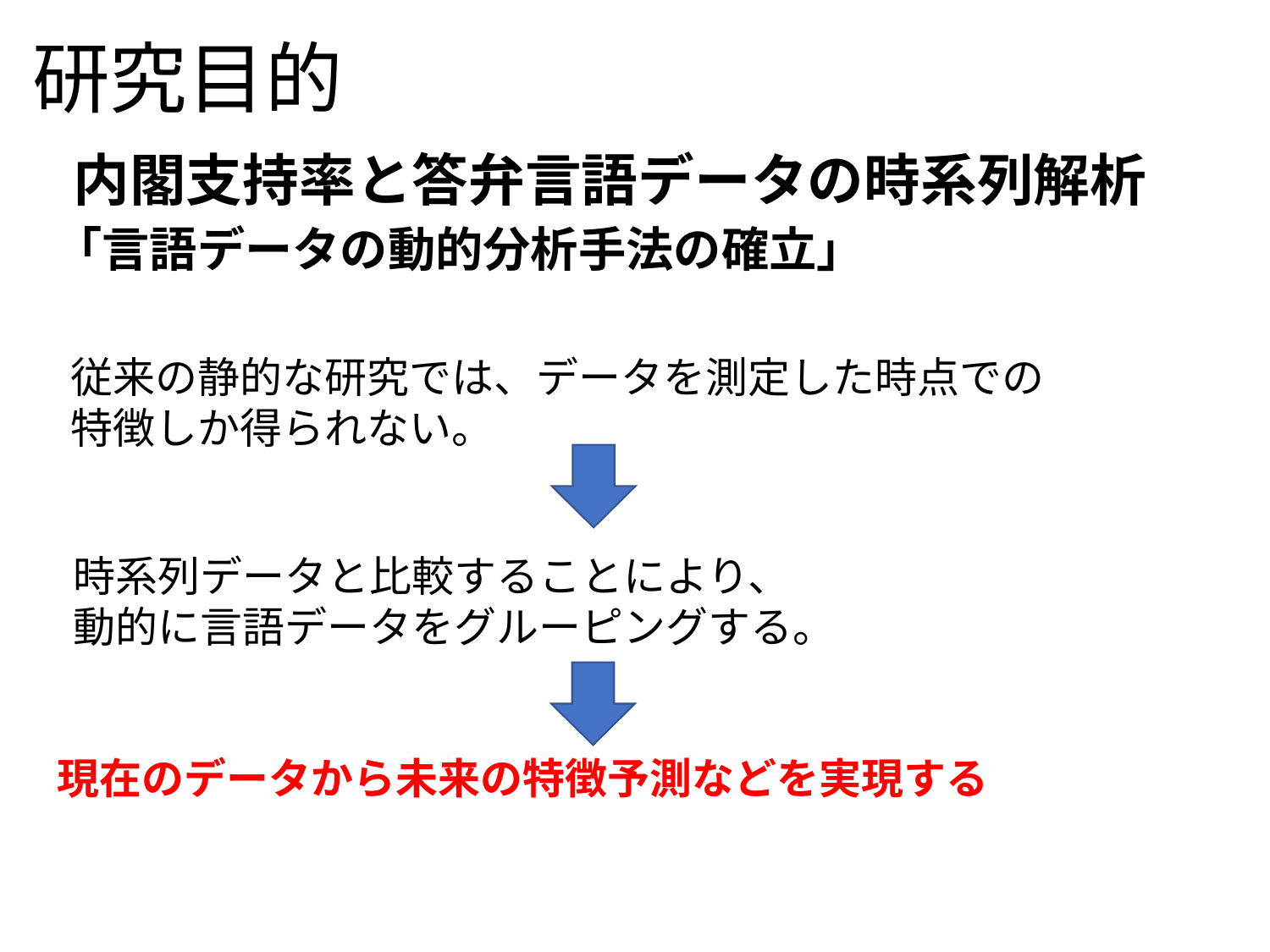

# 研究目的
内閣支持率と答弁言語データの時系列解析
「言語データの動的分析手法の確立」
従来の静的な研究では、データを測定した時点での
特徴しか得られない。

時系列データと比較することにより、
動的に言語データをグルーピングする。

現在のデータから未来の特徴予測などを実現する